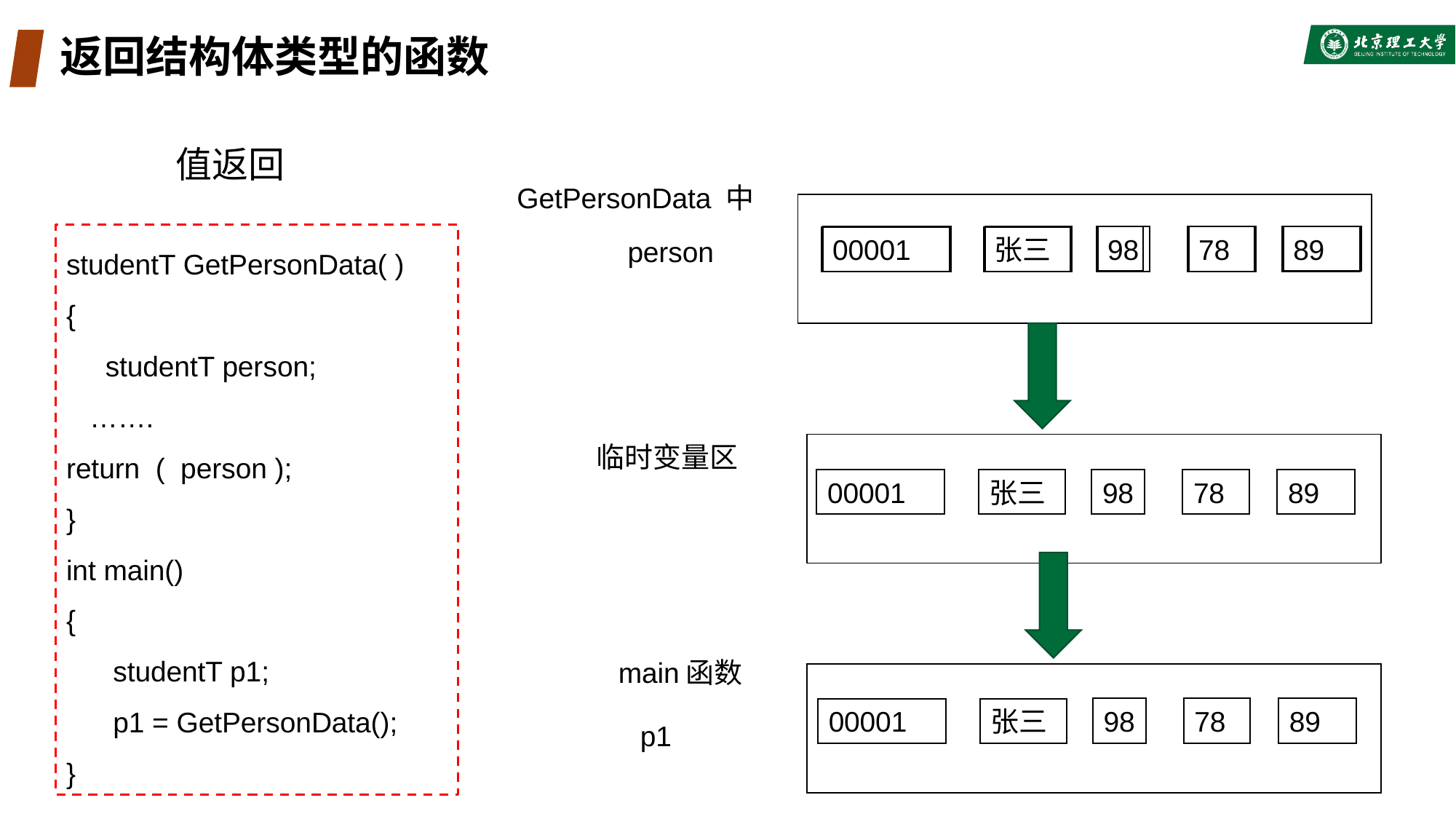

# 返回结构体类型的函数
值返回
GetPersonData 中

person
studentT GetPersonData( )
{
     studentT person;
   …….
return  (  person );
}
int main()
{
      studentT p1;
      p1 = GetPersonData();
}

98
78
89
00001
张三

临时变量区

98
78
89
00001
张三

main函数

98
78
89
00001
张三
p1